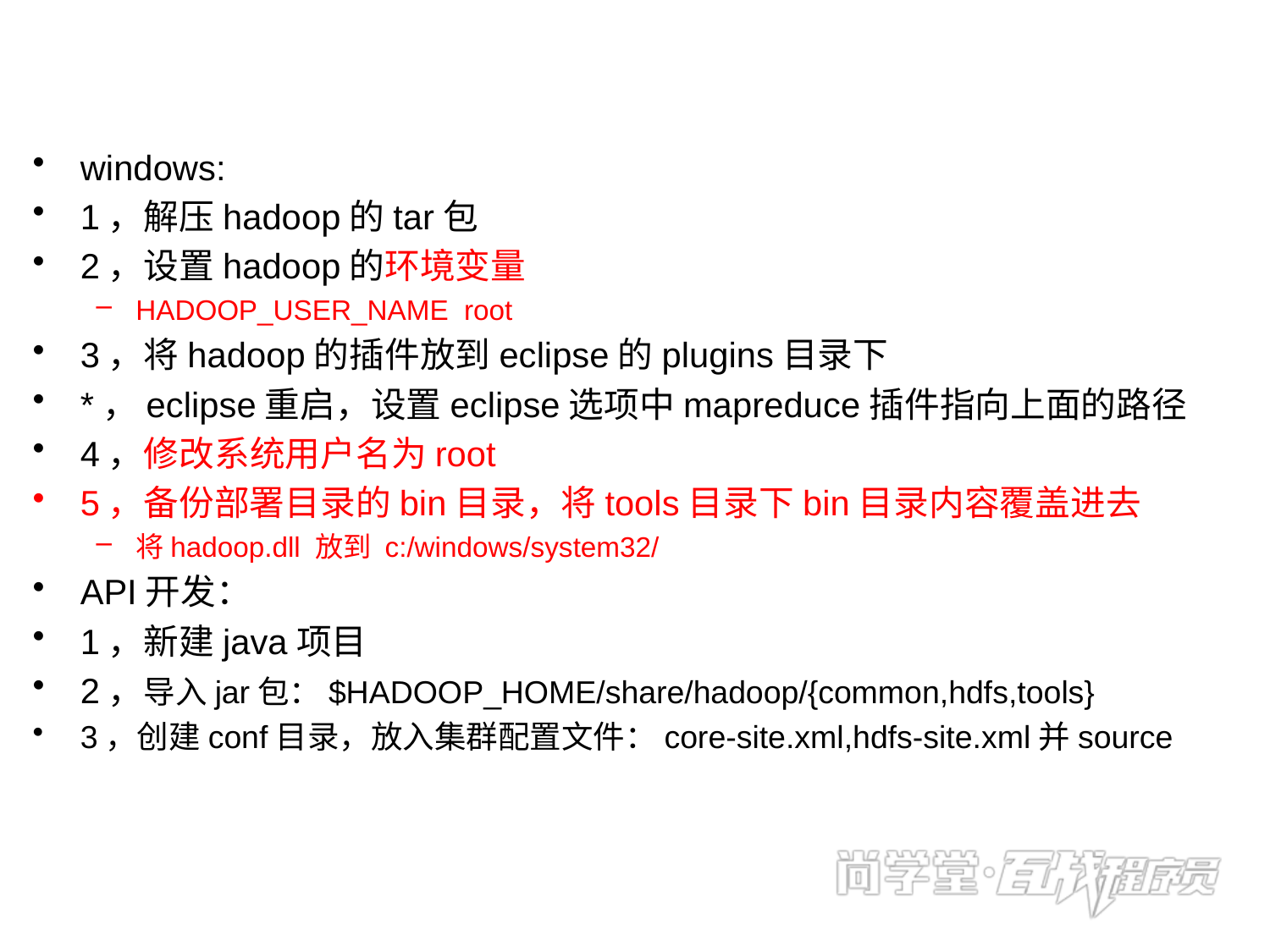

windows:
1，解压hadoop的tar包
2，设置hadoop的环境变量
HADOOP_USER_NAME  root
3，将hadoop的插件放到eclipse的plugins目录下
*，eclipse重启，设置eclipse选项中mapreduce插件指向上面的路径
4，修改系统用户名为root
5，备份部署目录的bin目录，将tools目录下bin目录内容覆盖进去
将hadoop.dll 放到 c:/windows/system32/
API开发：
1，新建java项目
2，导入jar包：$HADOOP_HOME/share/hadoop/{common,hdfs,tools}
3，创建conf目录，放入集群配置文件：core-site.xml,hdfs-site.xml并source